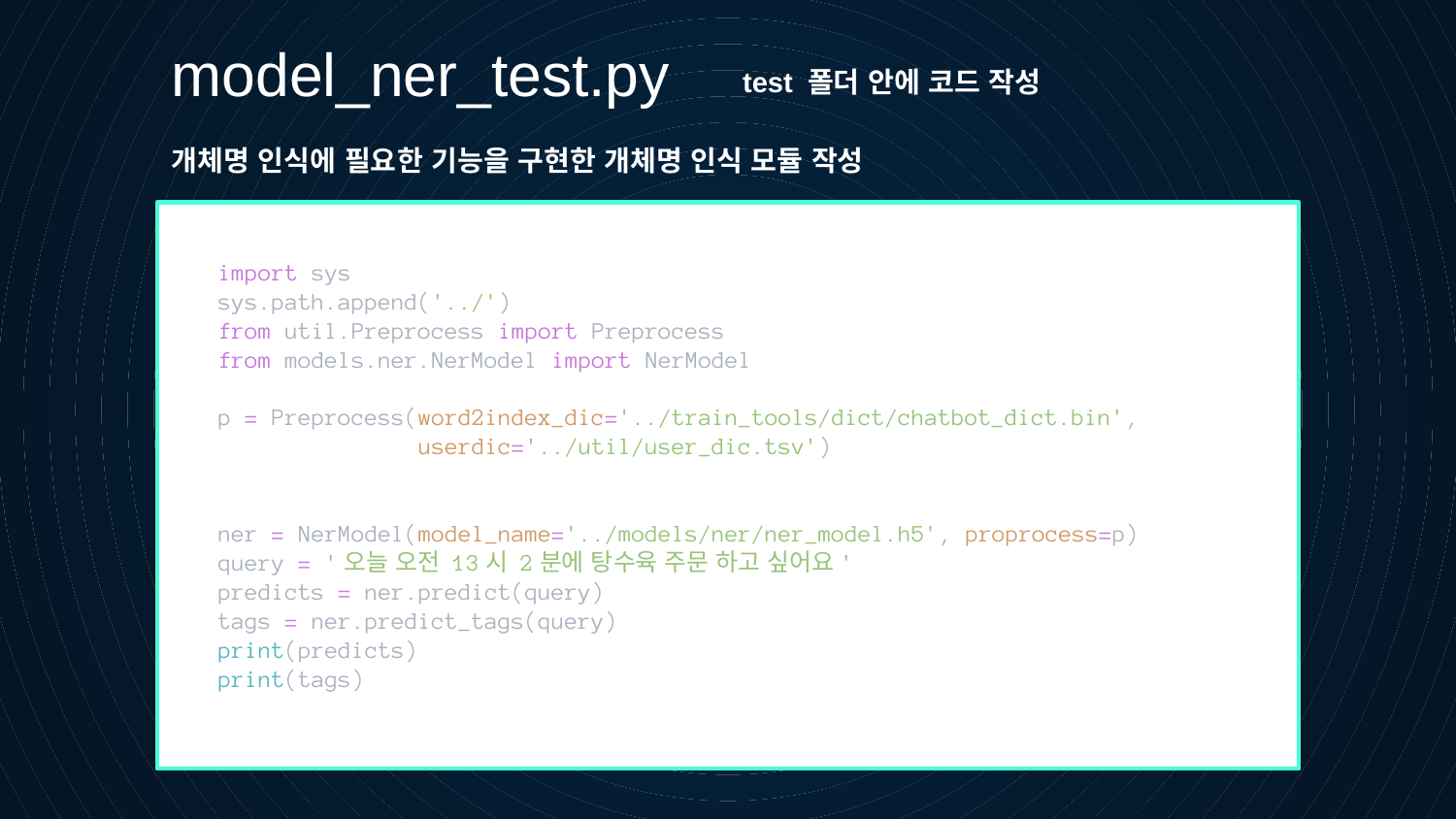

model_ner_test.py
test 폴더 안에 코드 작성
개체명 인식에 필요한 기능을 구현한 개체명 인식 모듈 작성

import sys
sys.path.append('../')
from util.Preprocess import Preprocess
from models.ner.NerModel import NerModel
p = Preprocess(word2index_dic='../train_tools/dict/chatbot_dict.bin',
               userdic='../util/user_dic.tsv')
ner = NerModel(model_name='../models/ner/ner_model.h5', proprocess=p)
query = '오늘 오전 13시 2분에 탕수육 주문 하고 싶어요'
predicts = ner.predict(query)
tags = ner.predict_tags(query)
print(predicts)
print(tags)